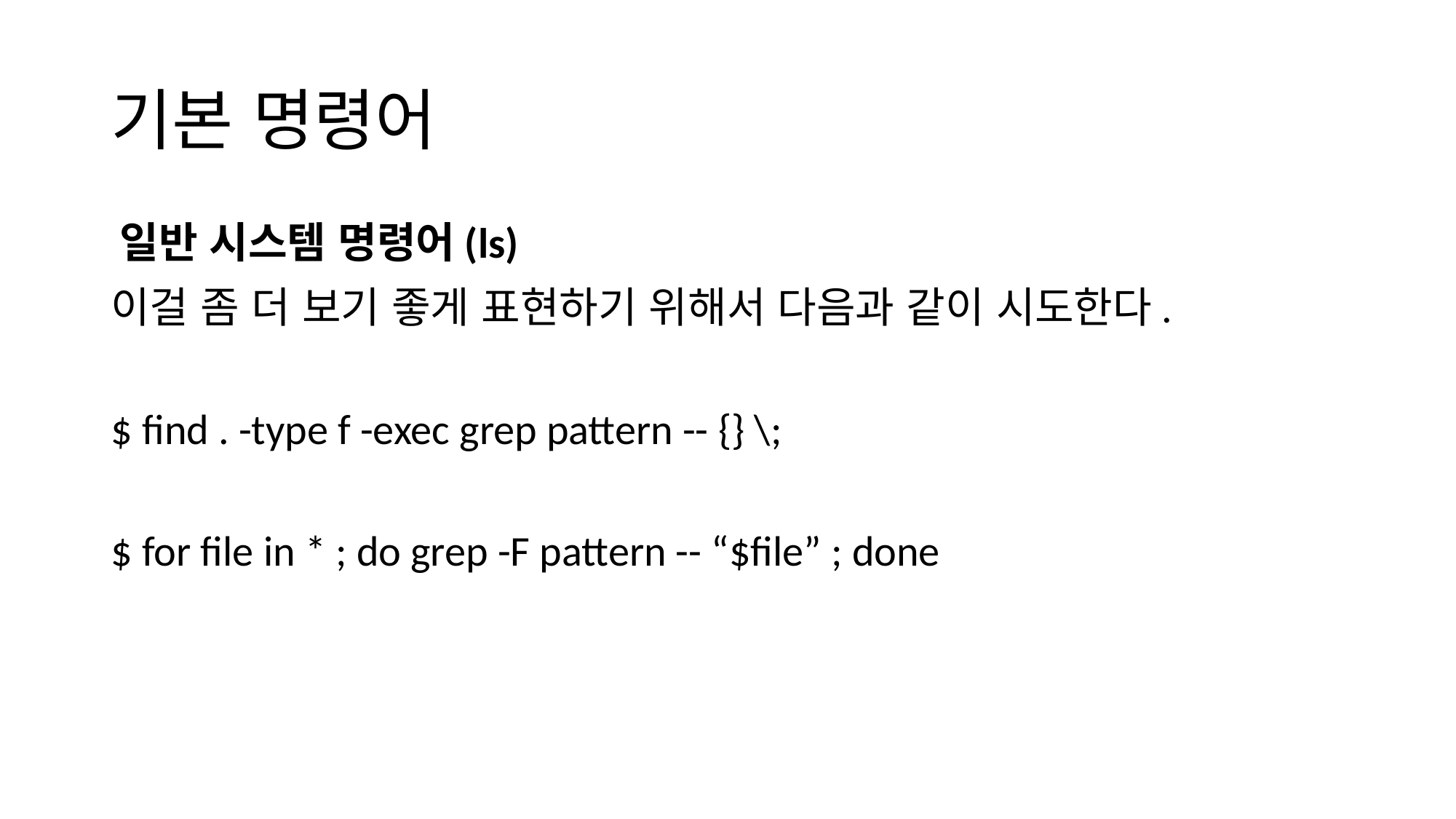

# 기본 명령어
일반 시스템 명령어(ls)
이걸 좀 더 보기 좋게 표현하기 위해서 다음과 같이 시도한다.

$ find . -type f -exec grep pattern -- {} \;

$ for file in * ; do grep -F pattern -- “$file” ; done